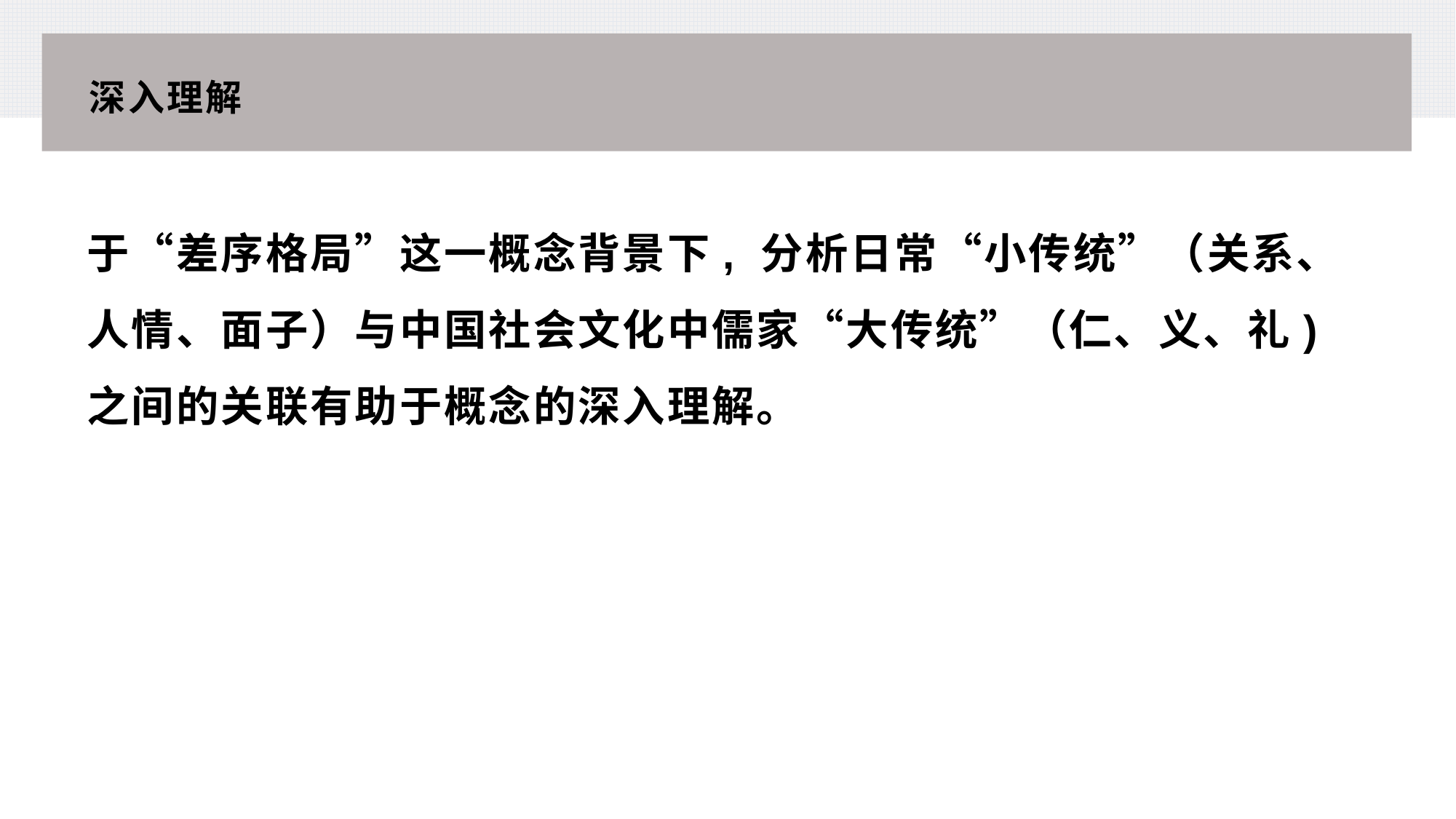

# 深入理解
于“差序格局”这一概念背景下, 分析日常“小传统”（关系、人情、面子）与中国社会文化中儒家“大传统”（仁、义、礼)之间的关联有助于概念的深入理解。